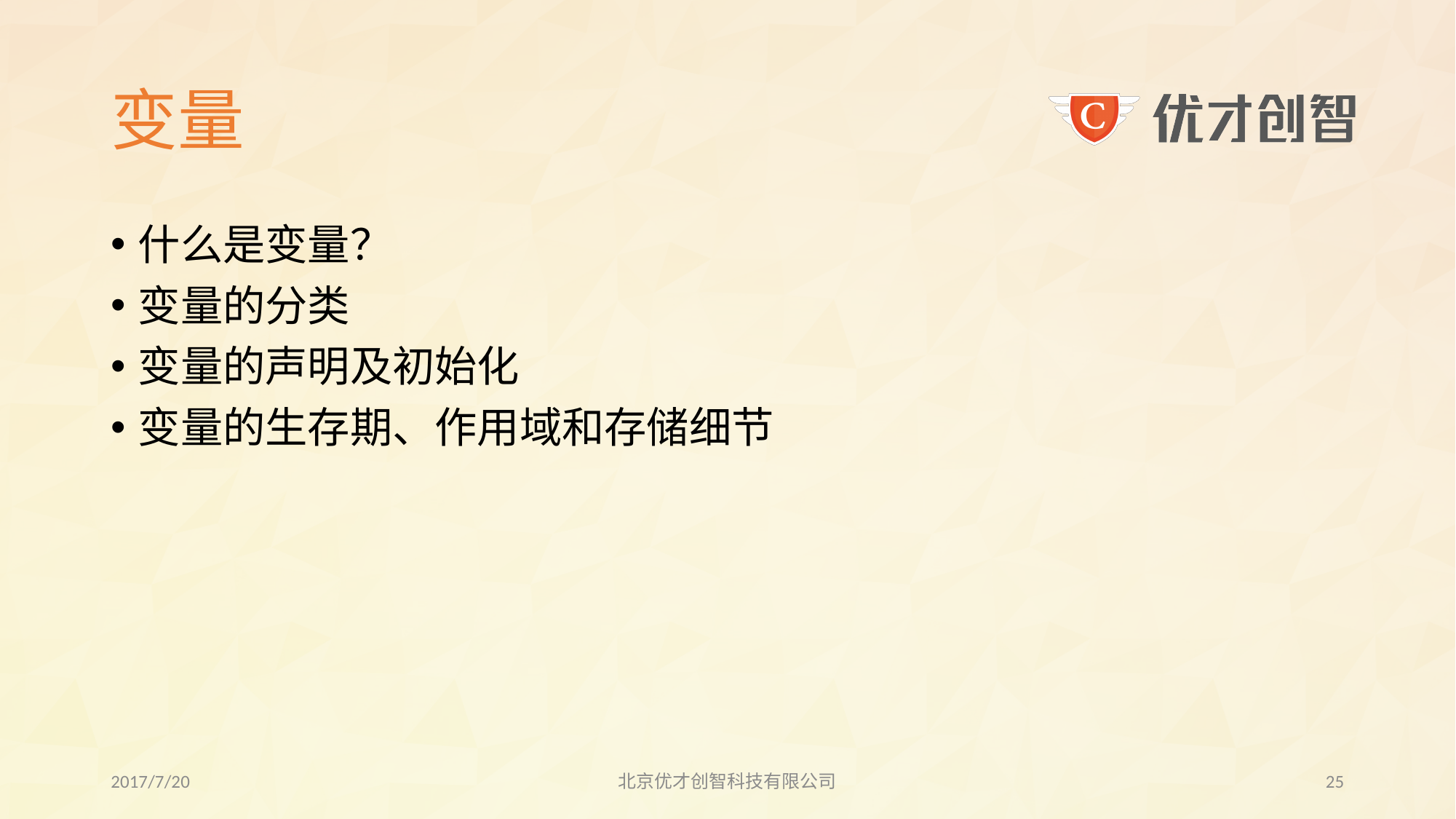

# 变量
什么是变量？
变量的分类
变量的声明及初始化
变量的生存期、作用域和存储细节
2017/7/20
北京优才创智科技有限公司
25